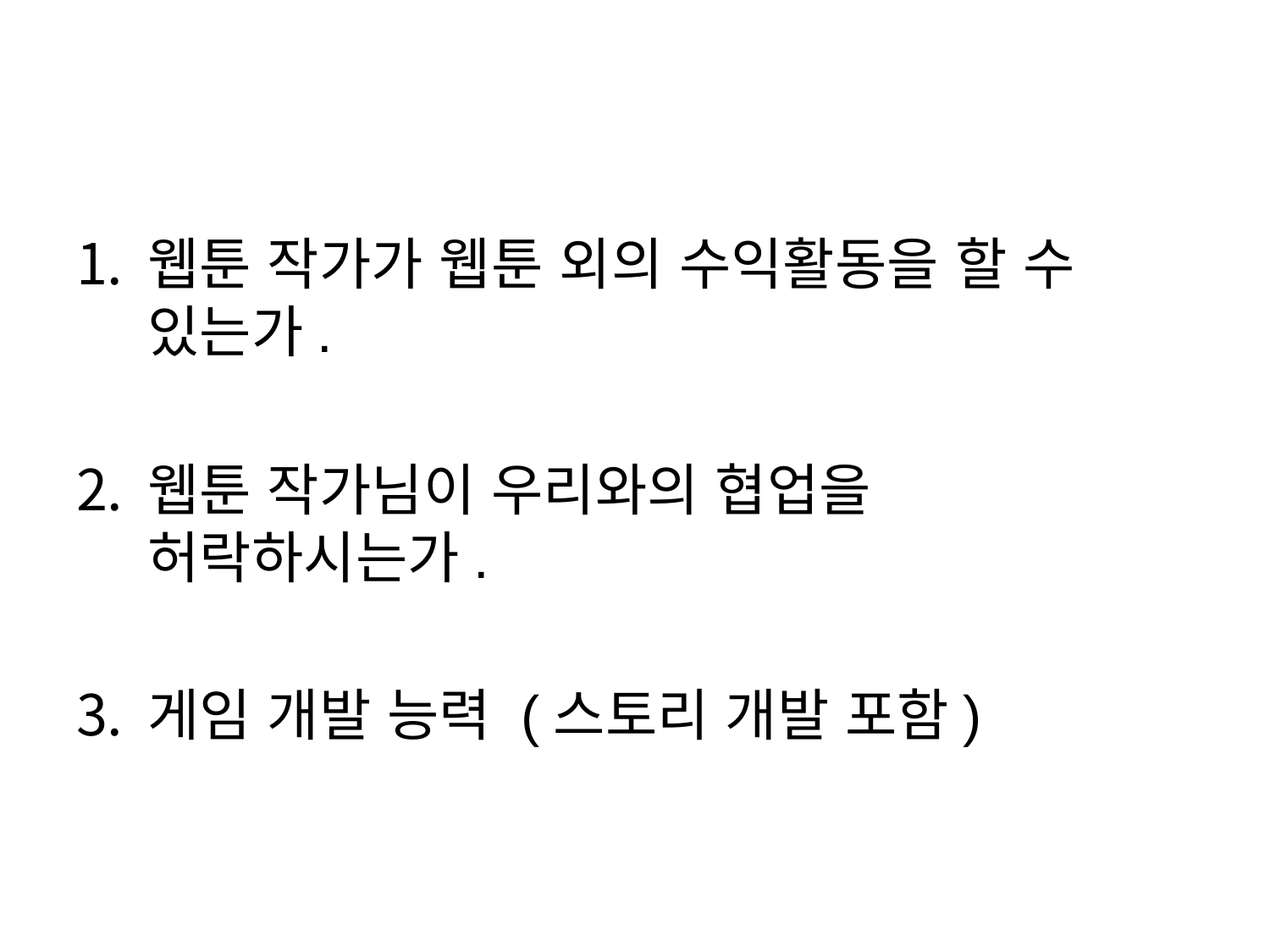

웹툰 작가가 웹툰 외의 수익활동을 할 수 있는가.

웹툰 작가님이 우리와의 협업을 허락하시는가.

게임 개발 능력 (스토리 개발 포함)